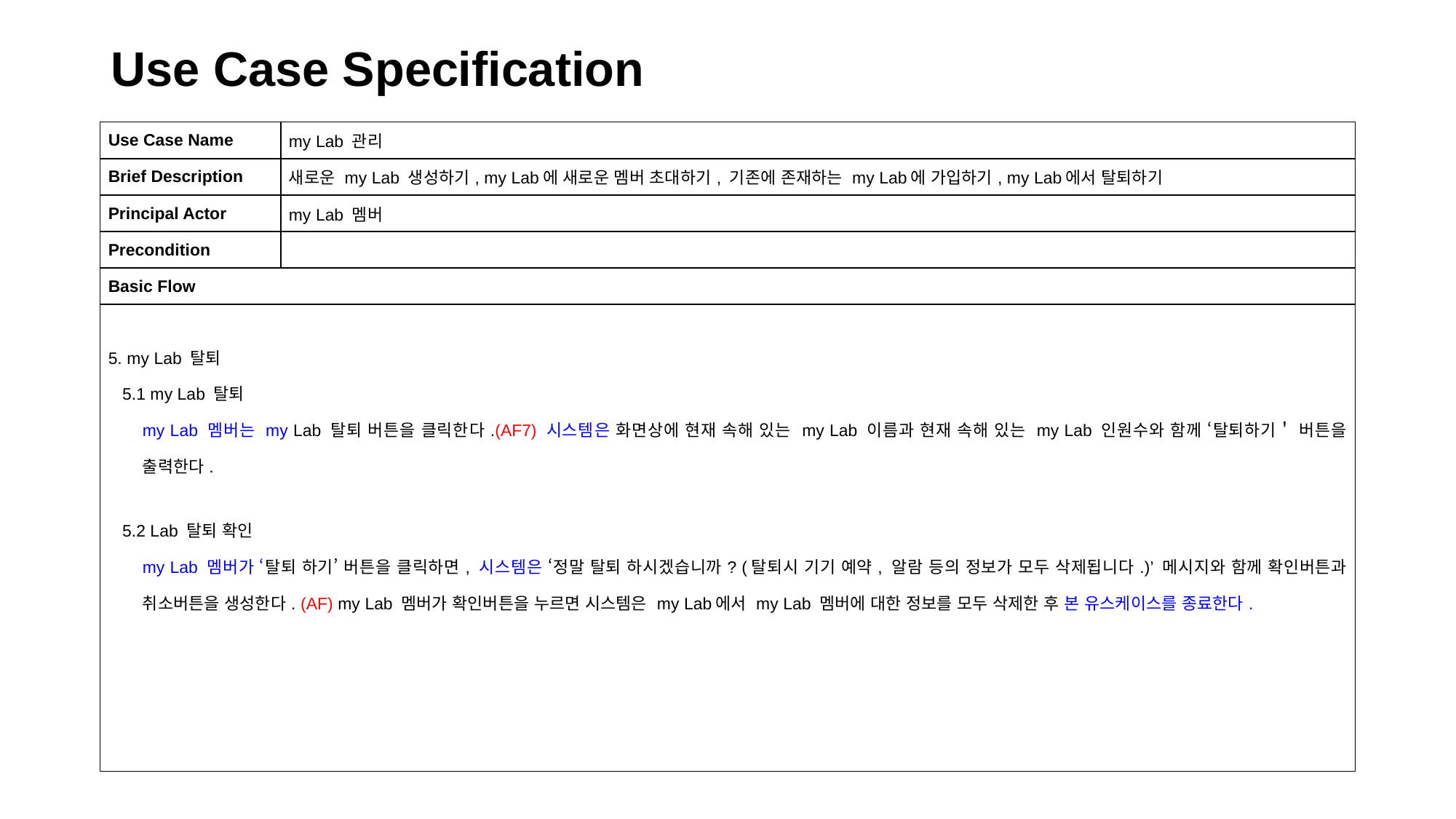

# Use Case Specification
| Use Case Name | my Lab 관리 |
| --- | --- |
| Brief Description | 새로운 my Lab 생성하기, my Lab에 새로운 멤버 초대하기, 기존에 존재하는 my Lab에 가입하기, my Lab에서 탈퇴하기 |
| Principal Actor | my Lab 멤버 |
| Precondition |  |
| Basic Flow |  |
| 5. my Lab 탈퇴 5.1 my Lab 탈퇴 my Lab 멤버는 my Lab 탈퇴 버튼을 클릭한다.(AF7) 시스템은 화면상에 현재 속해 있는 my Lab 이름과 현재 속해 있는 my Lab 인원수와 함께 ‘탈퇴하기＇ 버튼을 출력한다. 5.2 Lab 탈퇴 확인 my Lab 멤버가 ‘탈퇴 하기’ 버튼을 클릭하면, 시스템은 ‘정말 탈퇴 하시겠습니까? (탈퇴시 기기 예약, 알람 등의 정보가 모두 삭제됩니다.)’ 메시지와 함께 확인버튼과 취소버튼을 생성한다. (AF) my Lab 멤버가 확인버튼을 누르면 시스템은 my Lab에서 my Lab 멤버에 대한 정보를 모두 삭제한 후 본 유스케이스를 종료한다. |  |